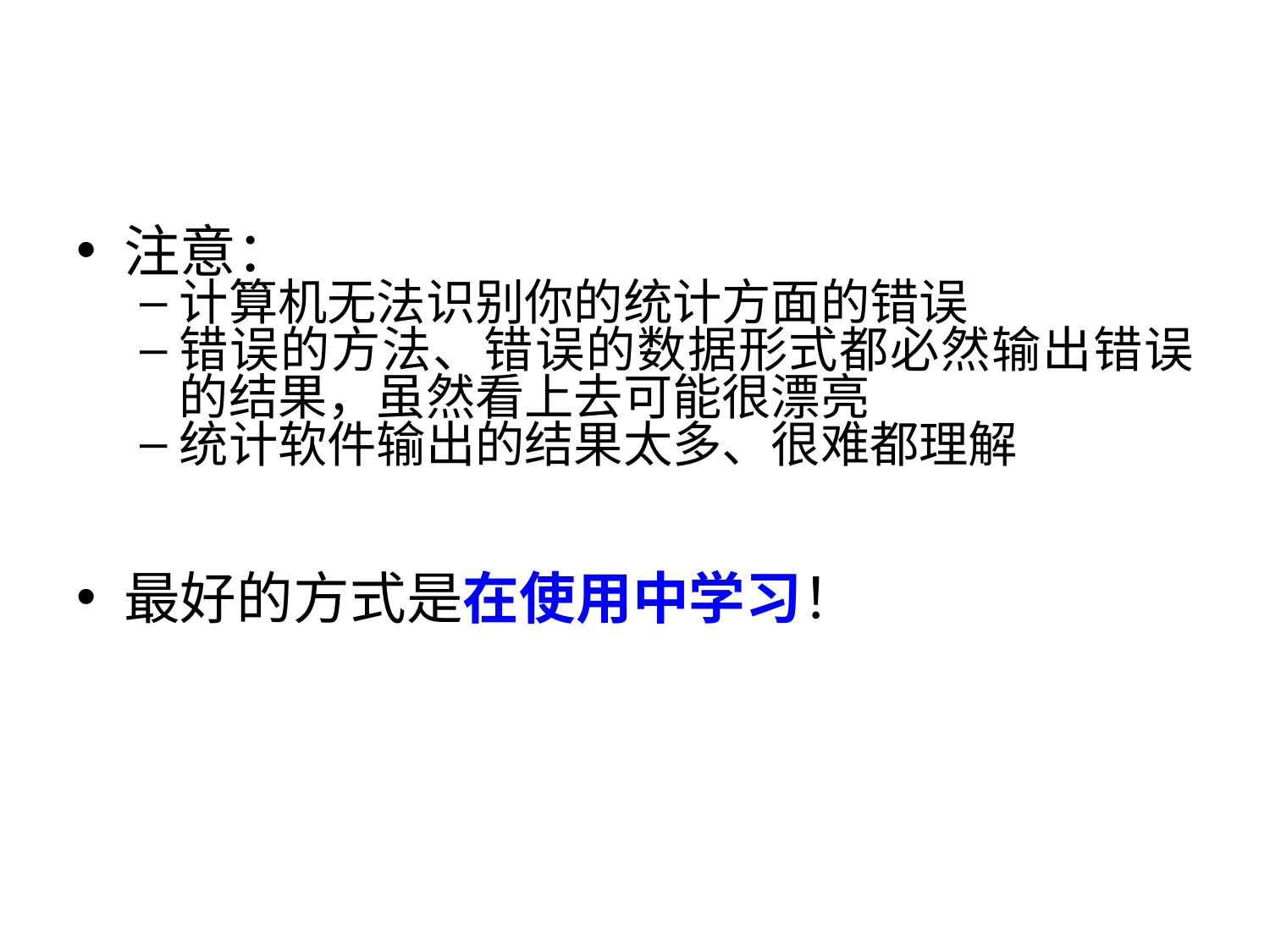

#
注意：
计算机无法识别你的统计方面的错误
错误的方法、错误的数据形式都必然输出错误的结果，虽然看上去可能很漂亮
统计软件输出的结果太多、很难都理解

最好的方式是在使用中学习！